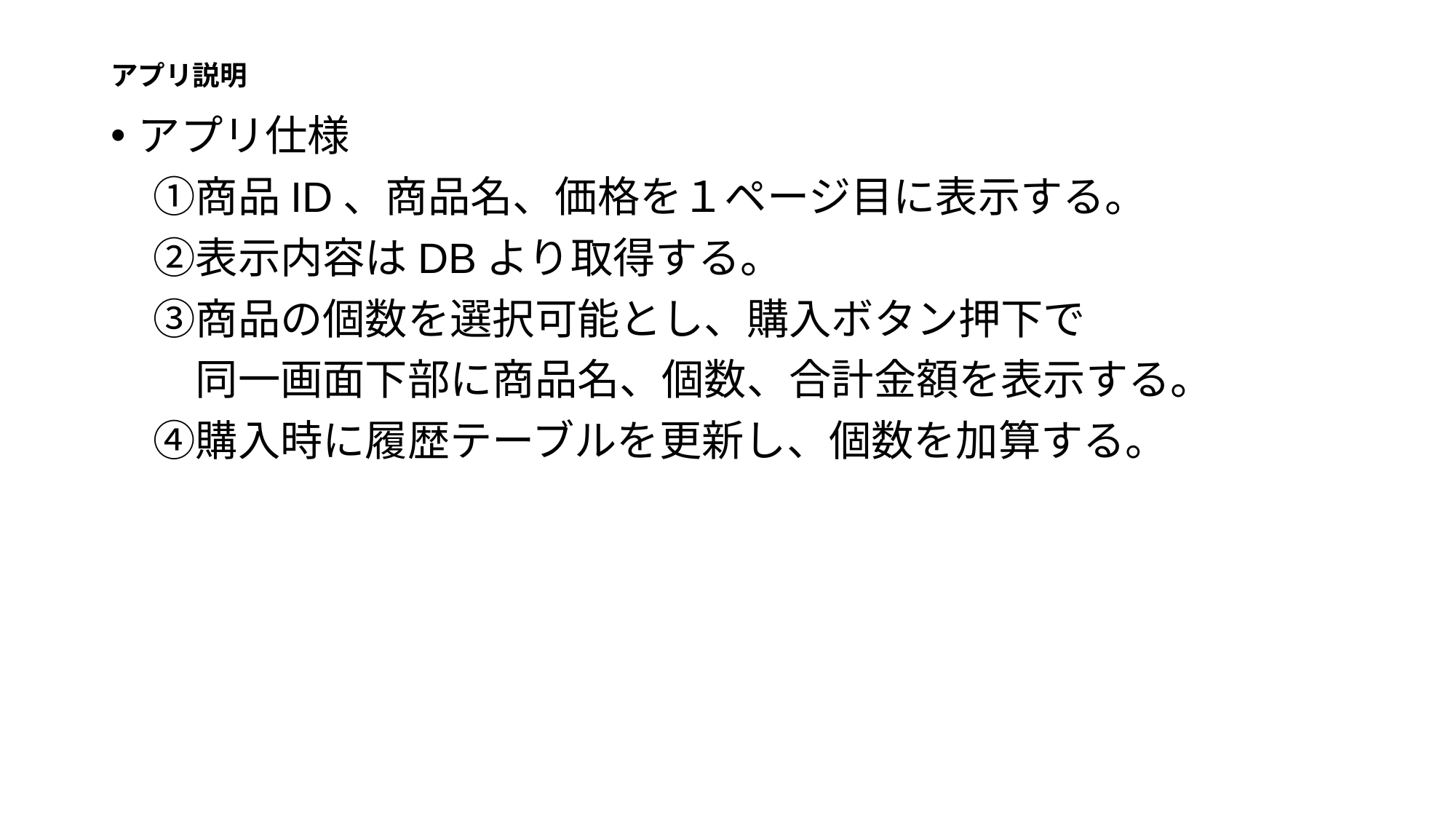

# アプリ説明
アプリ仕様
　①商品ID、商品名、価格を１ページ目に表示する。
　②表示内容はDBより取得する。
　③商品の個数を選択可能とし、購入ボタン押下で
　　同一画面下部に商品名、個数、合計金額を表示する。
　④購入時に履歴テーブルを更新し、個数を加算する。